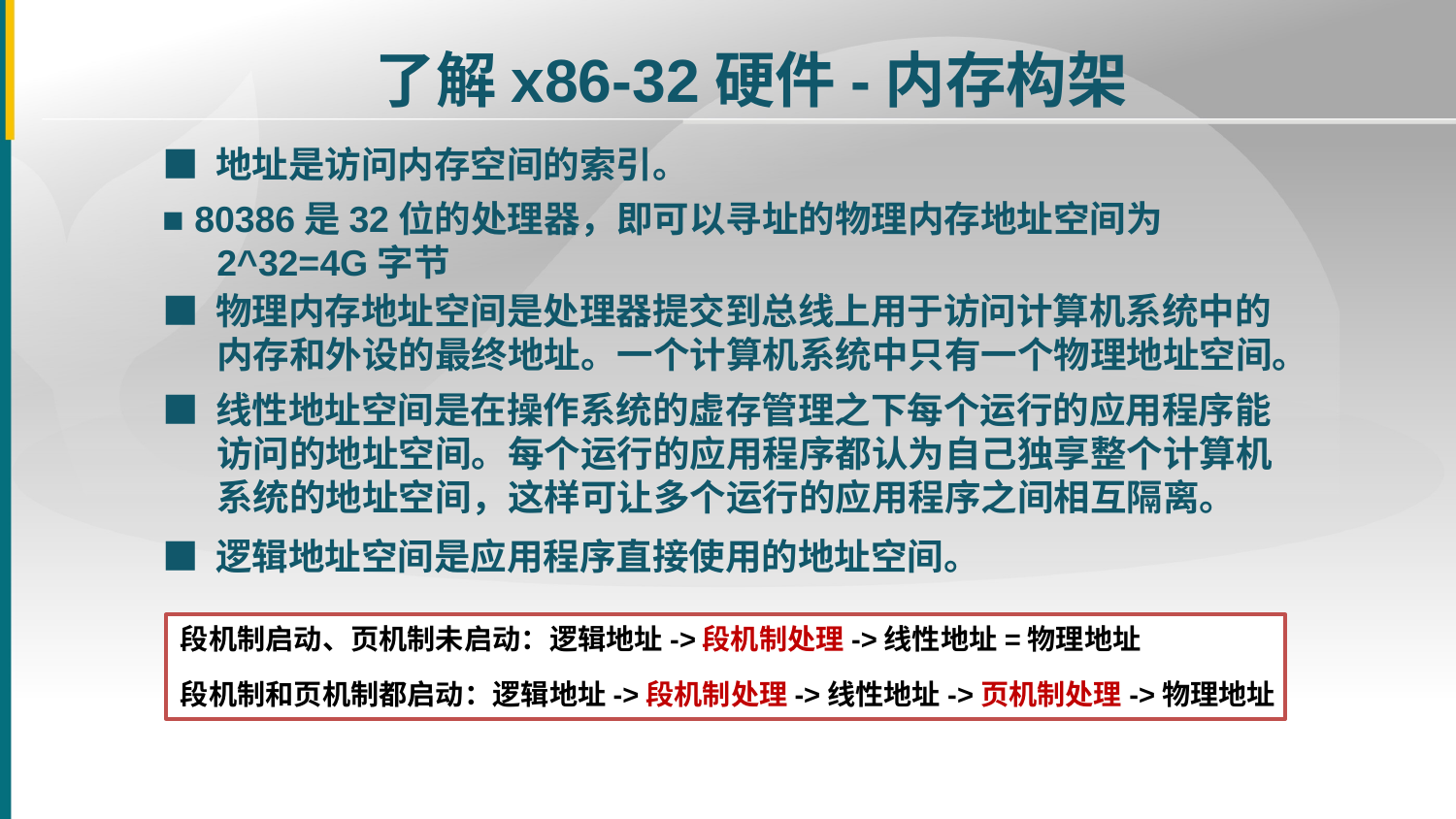

了解x86-32硬件-内存构架
■ 地址是访问内存空间的索引。
■ 80386是32位的处理器，即可以寻址的物理内存地址空间为2^32=4G字节
■ 物理内存地址空间是处理器提交到总线上用于访问计算机系统中的内存和外设的最终地址。一个计算机系统中只有一个物理地址空间。
■ 线性地址空间是在操作系统的虚存管理之下每个运行的应用程序能访问的地址空间。每个运行的应用程序都认为自己独享整个计算机系统的地址空间，这样可让多个运行的应用程序之间相互隔离。
■ 逻辑地址空间是应用程序直接使用的地址空间。

段机制启动、页机制未启动：逻辑地址->段机制处理->线性地址=物理地址
段机制和页机制都启动：逻辑地址->段机制处理->线性地址->页机制处理->物理地址